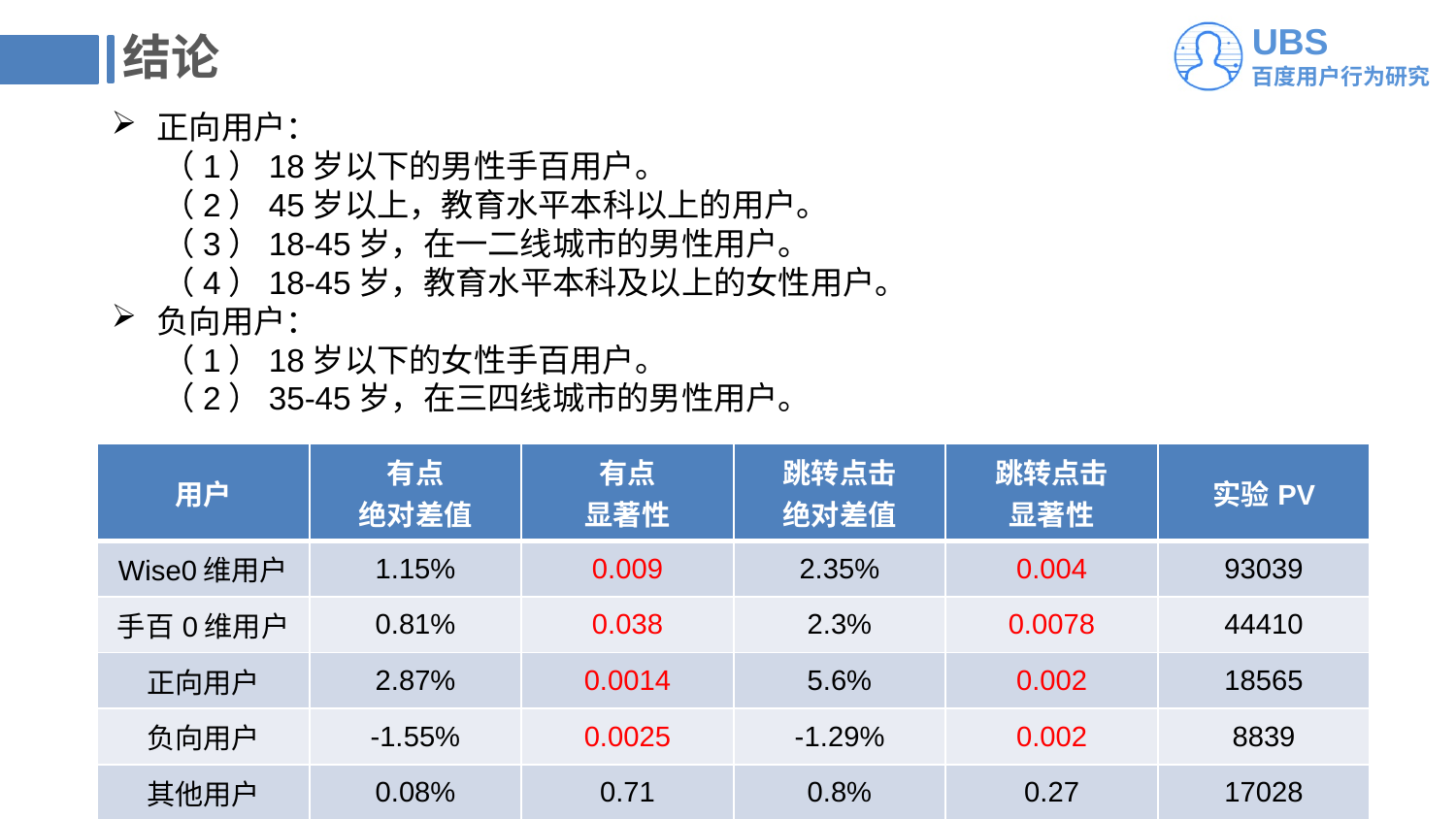

# 结论

正向用户：
      （1）18岁以下的男性手百用户。
      （2）45岁以上，教育水平本科以上的用户。
      （3）18-45岁，在一二线城市的男性用户。
      （4）18-45岁，教育水平本科及以上的女性用户。
负向用户：
      （1）18岁以下的女性手百用户。
      （2）35-45岁，在三四线城市的男性用户。
| 用户 | 有点 绝对差值 | 有点 显著性 | 跳转点击 绝对差值 | 跳转点击 显著性 | 实验PV |
| --- | --- | --- | --- | --- | --- |
| Wise0维用户 | 1.15% | 0.009 | 2.35% | 0.004 | 93039 |
| 手百0维用户 | 0.81% | 0.038 | 2.3% | 0.0078 | 44410 |
| 正向用户 | 2.87% | 0.0014 | 5.6% | 0.002 | 18565 |
| 负向用户 | -1.55% | 0.0025 | -1.29% | 0.002 | 8839 |
| 其他用户 | 0.08% | 0.71 | 0.8% | 0.27 | 17028 |